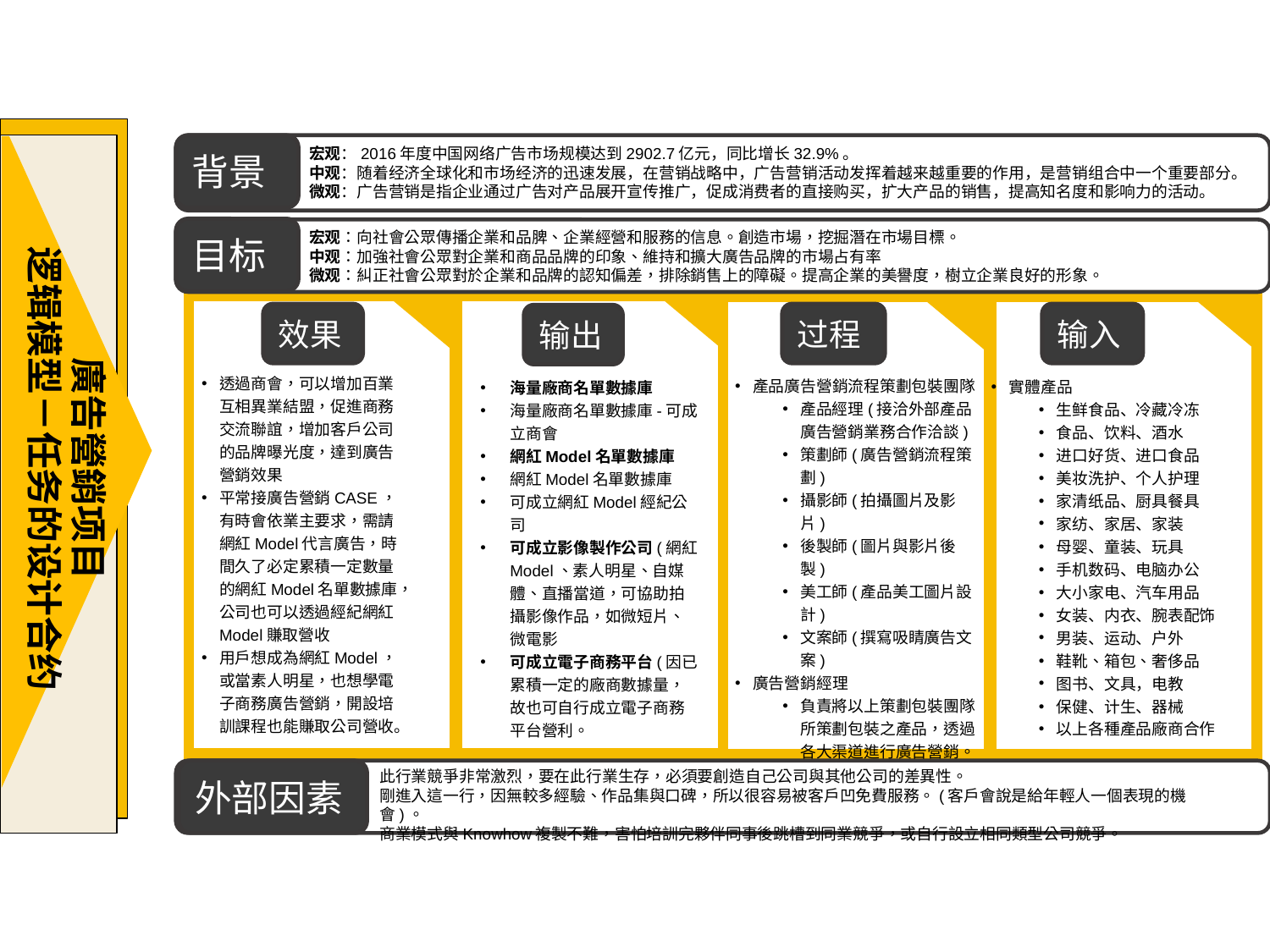

背景
目标

外部因素
宏观：2016年度中国网络广告市场规模达到2902.7亿元，同比增长32.9%。
中观：随着经济全球化和市场经济的迅速发展，在营销战略中，广告营销活动发挥着越来越重要的作用，是营销组合中一个重要部分。
微观：广告营销是指企业通过广告对产品展开宣传推广，促成消费者的直接购买，扩大产品的销售，提高知名度和影响力的活动。

廣告營銷项目
逻辑模型－任务的设计合约
宏观：向社會公眾傳播企業和品脾、企業經營和服務的信息。創造市場，挖掘潛在市場目標。
中观：加強社會公眾對企業和商品品牌的印象、維持和擴大廣告品牌的市場占有率
微观：糾正社會公眾對於企業和品牌的認知偏差，排除銷售上的障礙。提高企業的美譽度，樹立企業良好的形象。
效果
过程
输入
输出
實體產品
生鲜食品、冷藏冷冻
食品、饮料、酒水
进口好货、进口食品
美妆洗护、个人护理
家清纸品、厨具餐具
家纺、家居、家装
母婴、童装、玩具
手机数码、电脑办公
大小家电、汽车用品
女装、内衣、腕表配饰
男装、运动、户外
鞋靴、箱包、奢侈品
图书、文具，电教
保健、计生、器械
以上各種產品廠商合作

透過商會，可以增加百業互相異業結盟，促進商務交流聯誼，增加客戶公司的品牌曝光度，達到廣告營銷效果
平常接廣告營銷CASE，有時會依業主要求，需請網紅Model代言廣告，時間久了必定累積一定數量的網紅Model名單數據庫，公司也可以透過經紀網紅Model賺取營收
用戶想成為網紅Model，或當素人明星，也想學電子商務廣告營銷，開設培訓課程也能賺取公司營收。

產品廣告營銷流程策劃包裝團隊
產品經理(接洽外部產品廣告營銷業務合作洽談)
策劃師(廣告營銷流程策劃)
攝影師(拍攝圖片及影片)
後製師(圖片與影片後製)
美工師(產品美工圖片設計)
文案師(撰寫吸睛廣告文案)
廣告營銷經理
負責將以上策劃包裝團隊所策劃包裝之產品，透過各大渠道進行廣告營銷。

海量廠商名單數據庫
海量廠商名單數據庫-可成立商會
網紅Model名單數據庫
網紅Model名單數據庫
可成立網紅Model經紀公司
可成立影像製作公司(網紅Model、素人明星、自媒體、直播當道，可協助拍攝影像作品，如微短片、微電影
可成立電子商務平台(因已累積一定的廠商數據量，故也可自行成立電子商務平台營利。

此行業競爭非常激烈，要在此行業生存，必須要創造自己公司與其他公司的差異性。
剛進入這一行，因無較多經驗、作品集與口碑，所以很容易被客戶凹免費服務。(客戶會說是給年輕人一個表現的機會)。
商業模式與Knowhow複製不難，害怕培訓完夥伴同事後跳槽到同業競爭，或自行設立相同類型公司競爭。